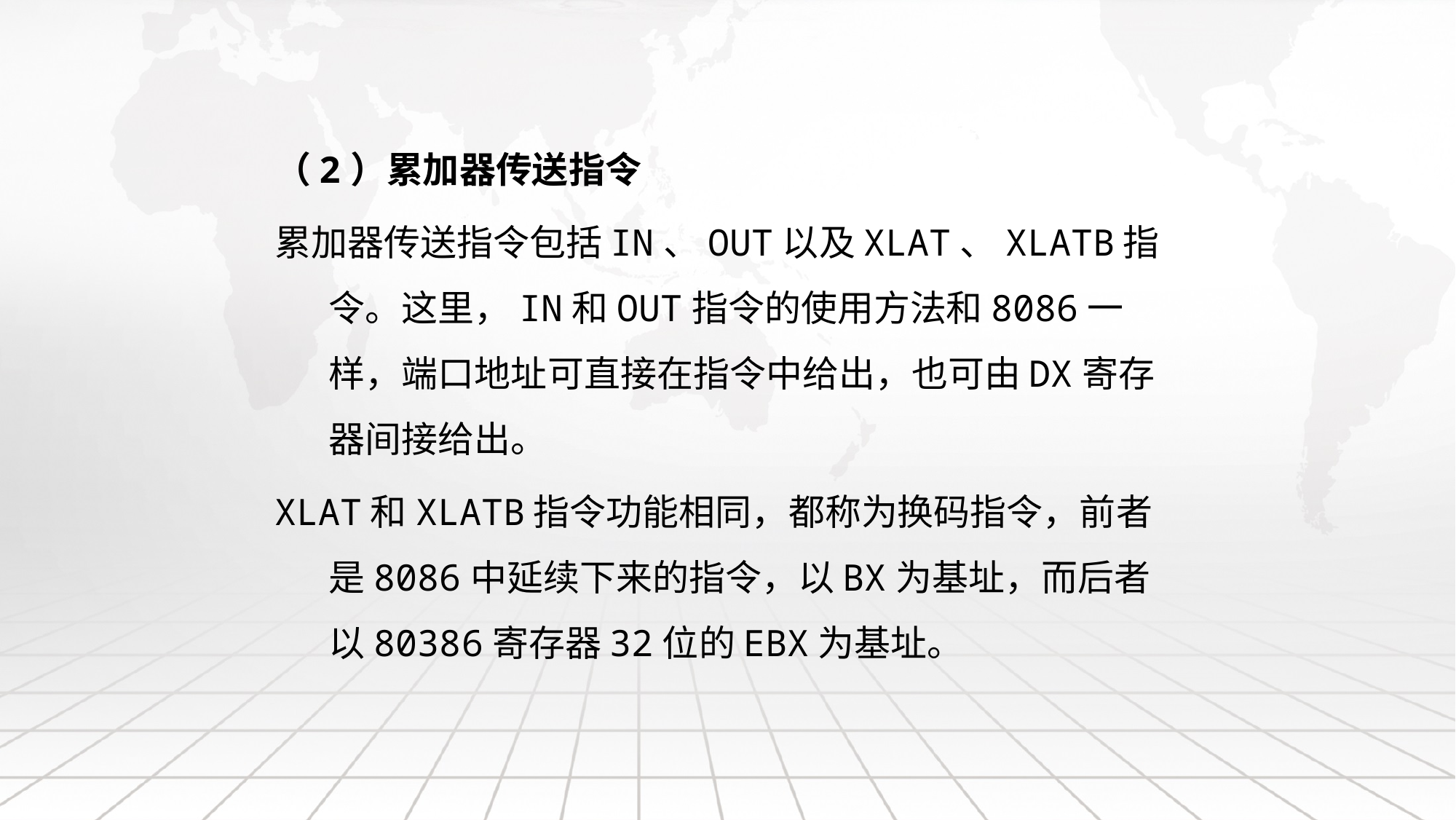

（2）累加器传送指令
累加器传送指令包括IN、OUT以及XLAT、XLATB指令。这里，IN和OUT指令的使用方法和8086一样，端口地址可直接在指令中给出，也可由DX寄存器间接给出。
XLAT和XLATB指令功能相同，都称为换码指令，前者是8086中延续下来的指令，以BX为基址，而后者以80386寄存器32位的EBX为基址。